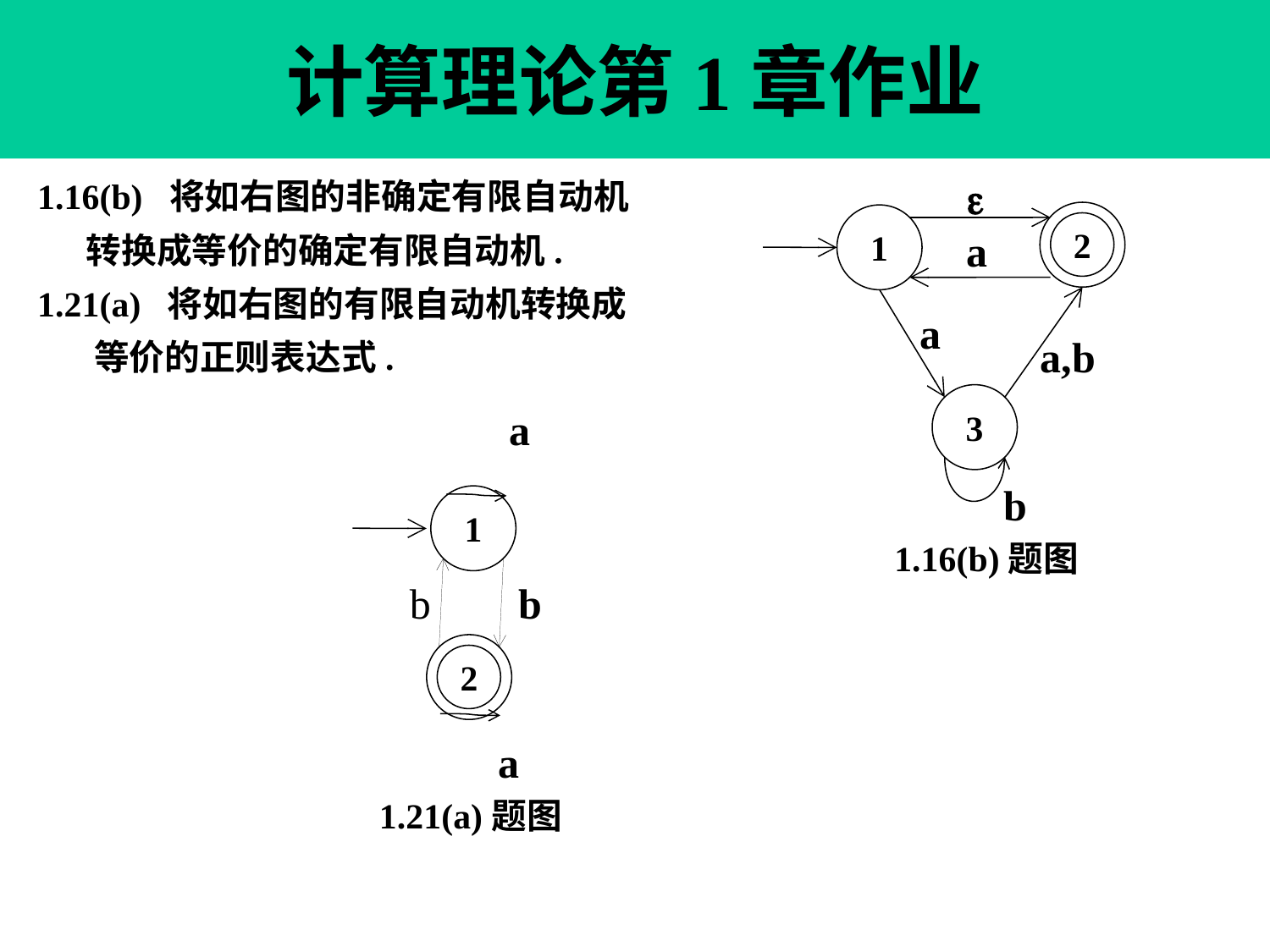

计算理论第1章作业
1.16(b)  将如右图的非确定有限自动机
     转换成等价的确定有限自动机.
1.21(a)  将如右图的有限自动机转换成
      等价的正则表达式.
ε
2
1

a
a
a,b
3
a
b
1
1.16(b)题图
b
b
2

a
1.21(a)题图